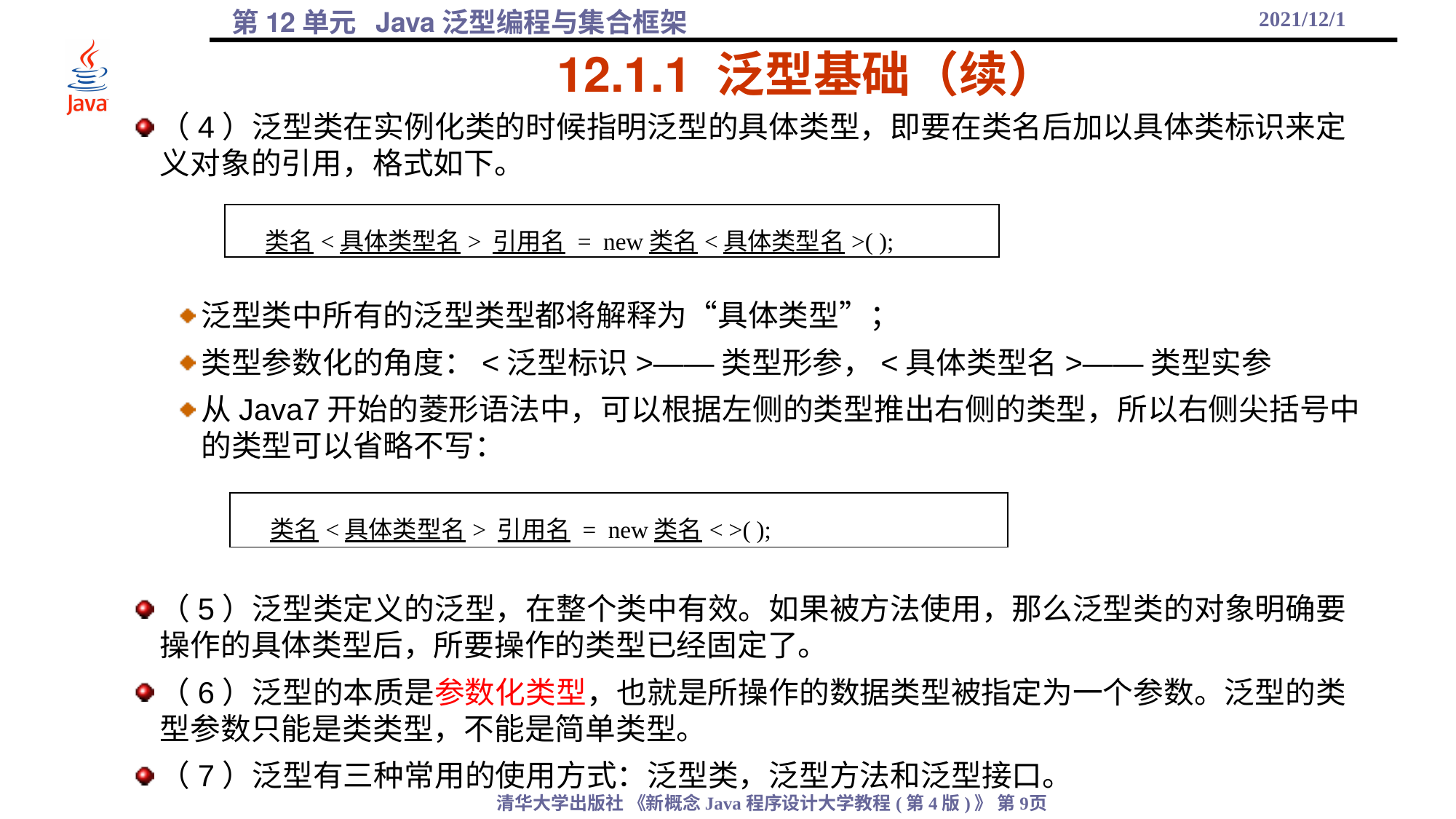

2021/12/1
# 12.1.1 泛型基础（续）
（4）泛型类在实例化类的时候指明泛型的具体类型，即要在类名后加以具体类标识来定义对象的引用，格式如下。

泛型类中所有的泛型类型都将解释为“具体类型”；
类型参数化的角度：<泛型标识>——类型形参，<具体类型名>——类型实参
从Java7开始的菱形语法中，可以根据左侧的类型推出右侧的类型，所以右侧尖括号中的类型可以省略不写：

（5）泛型类定义的泛型，在整个类中有效。如果被方法使用，那么泛型类的对象明确要操作的具体类型后，所要操作的类型已经固定了。
（6）泛型的本质是参数化类型，也就是所操作的数据类型被指定为一个参数。泛型的类型参数只能是类类型，不能是简单类型。
（7）泛型有三种常用的使用方式：泛型类，泛型方法和泛型接口。

| 类名<具体类型名> 引用名 = new类名<具体类型名>( ); |
| --- |
| 类名<具体类型名> 引用名 = new类名< >( ); |
| --- |